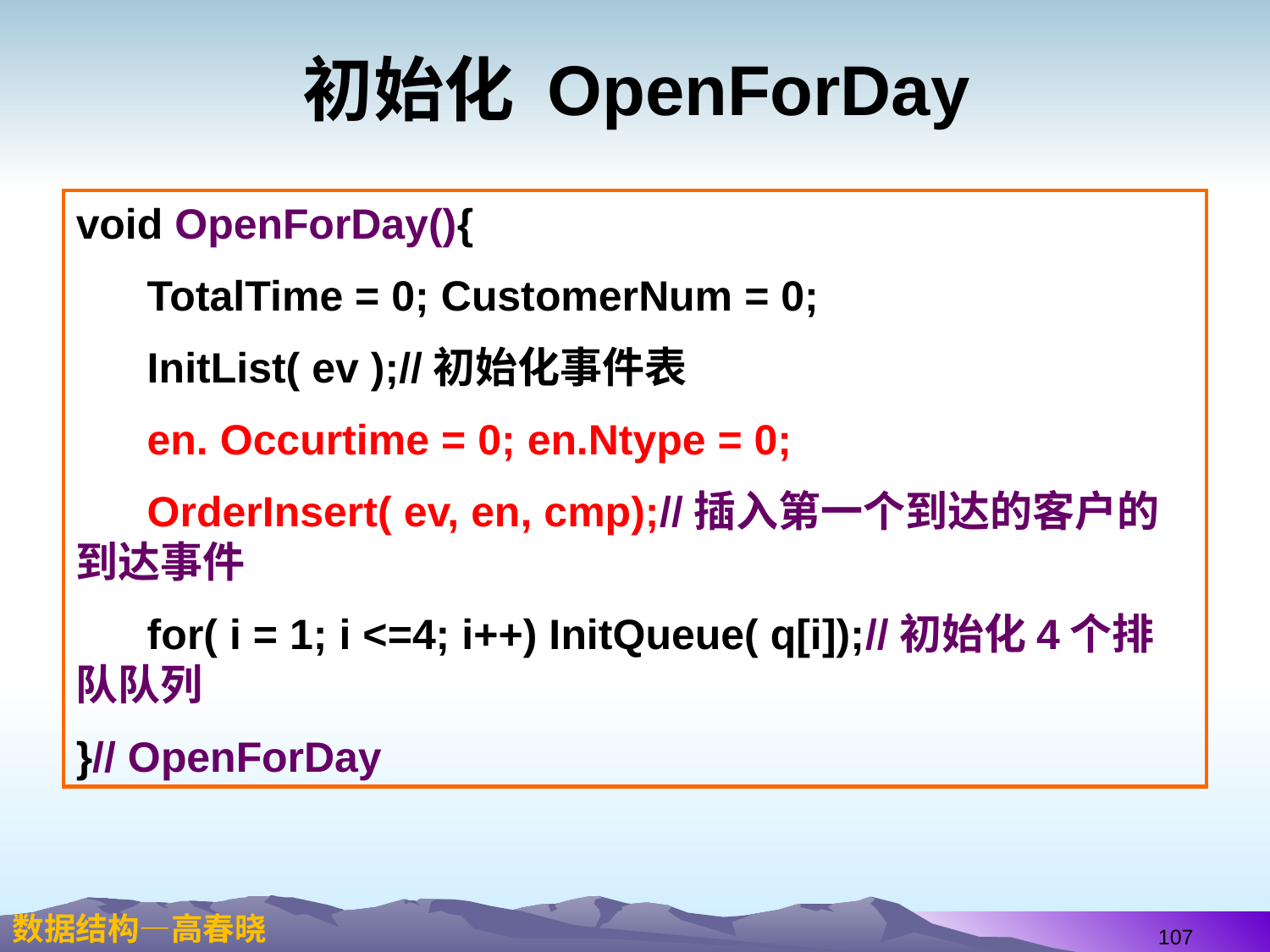

# 初始化 OpenForDay
void OpenForDay(){
      TotalTime = 0; CustomerNum = 0;
      InitList( ev );//初始化事件表
      en. Occurtime = 0; en.Ntype = 0;
      OrderInsert( ev, en, cmp);//插入第一个到达的客户的到达事件
      for( i = 1; i <=4; i++) InitQueue( q[i]);//初始化4个排队队列
}// OpenForDay
107